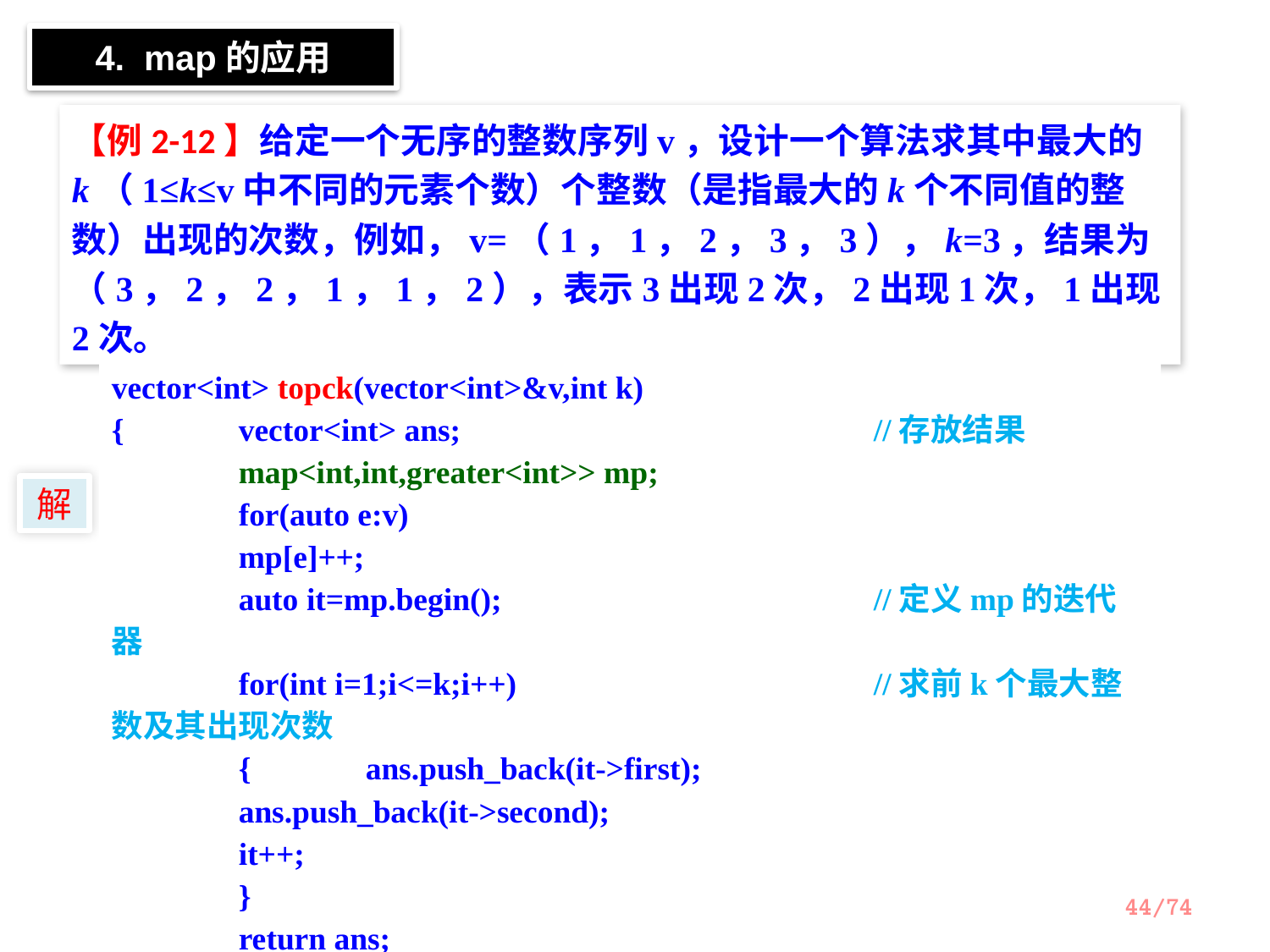

4.  map的应用
【例2-12】给定一个无序的整数序列v，设计一个算法求其中最大的k（1≤k≤v中不同的元素个数）个整数（是指最大的k个不同值的整数）出现的次数，例如，v=（1，1，2，3，3），k=3，结果为（3，2，2，1，1，2），表示3出现2次，2出现1次，1出现2次。
vector<int> topck(vector<int>&v,int k)
{  	vector<int> ans; 				//存放结果
    	map<int,int,greater<int>> mp;
    	for(auto e:v)
        	mp[e]++;
    	auto it=mp.begin(); 			//定义mp的迭代器
    	for(int i=1;i<=k;i++) 			//求前k个最大整数及其出现次数
    	{	ans.push_back(it->first);
         	ans.push_back(it->second);
         	it++;
    	}
    	return ans;
}
解
44/74